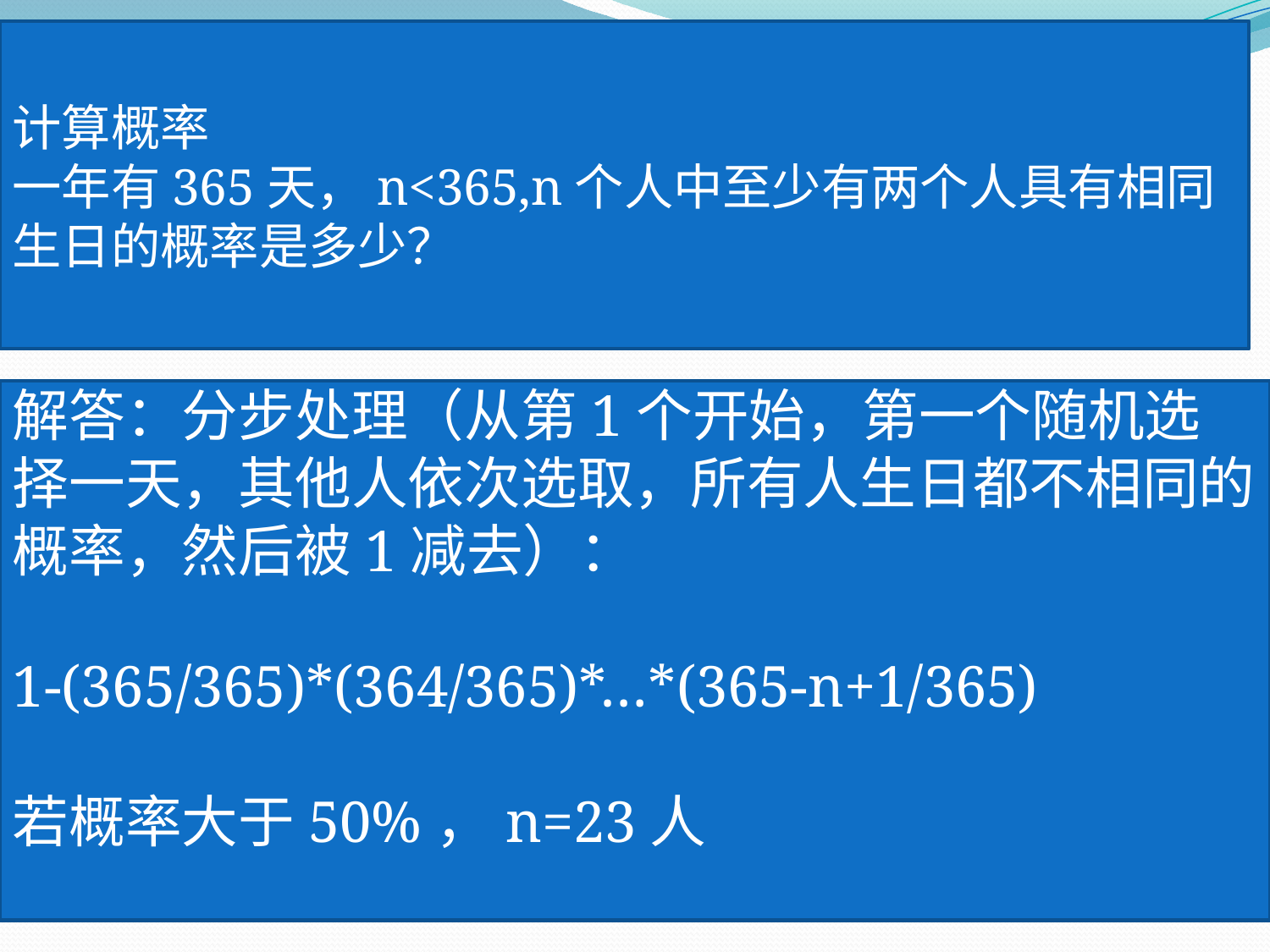

计算概率
一年有365天，n<365,n个人中至少有两个人具有相同生日的概率是多少？
解答：分步处理（从第1个开始，第一个随机选择一天，其他人依次选取，所有人生日都不相同的概率，然后被1减去）：

1-(365/365)*(364/365)*…*(365-n+1/365)

若概率大于50%，n=23人